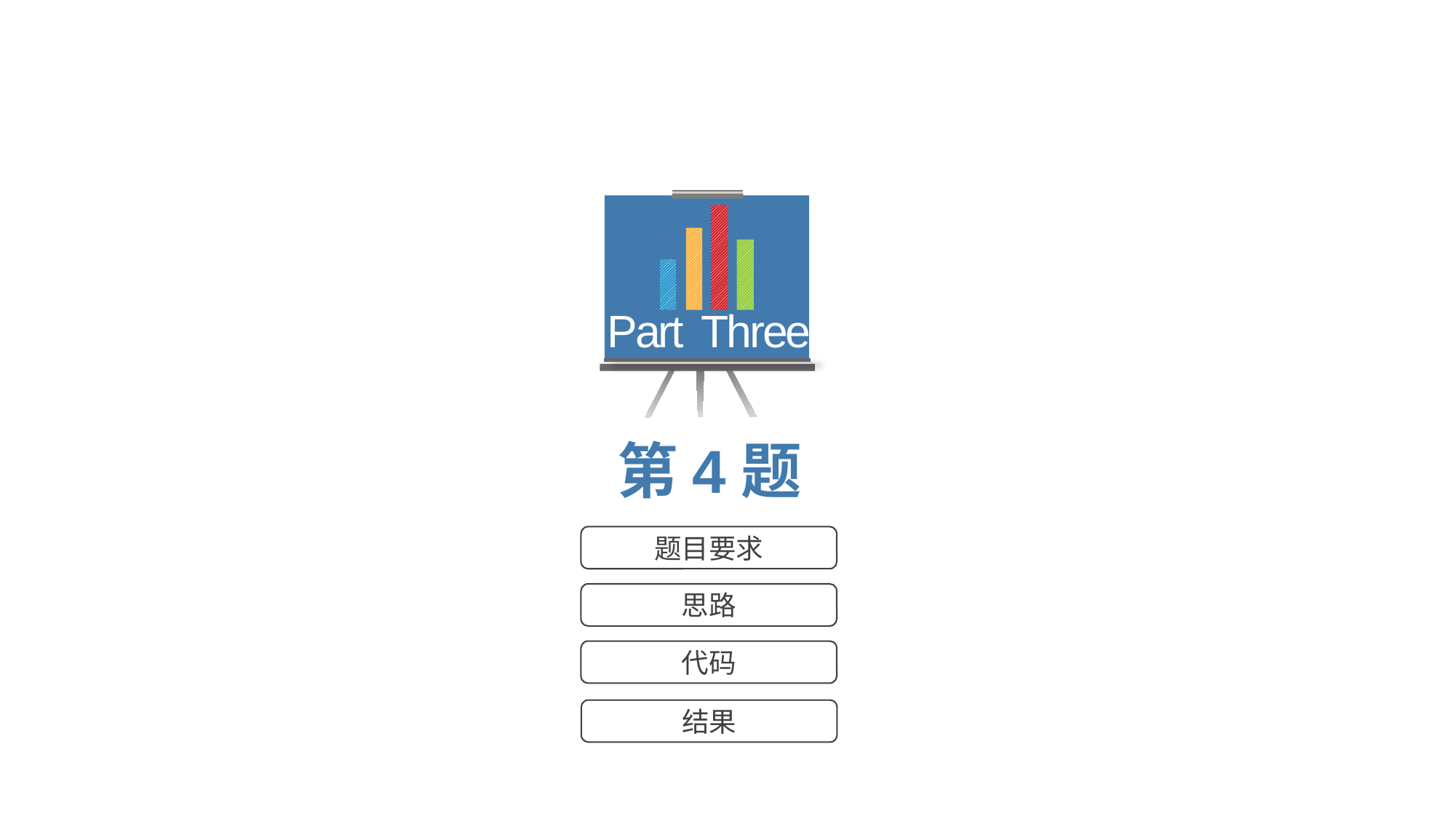

Part  Three
第4题
题目要求
思路
代码
结果